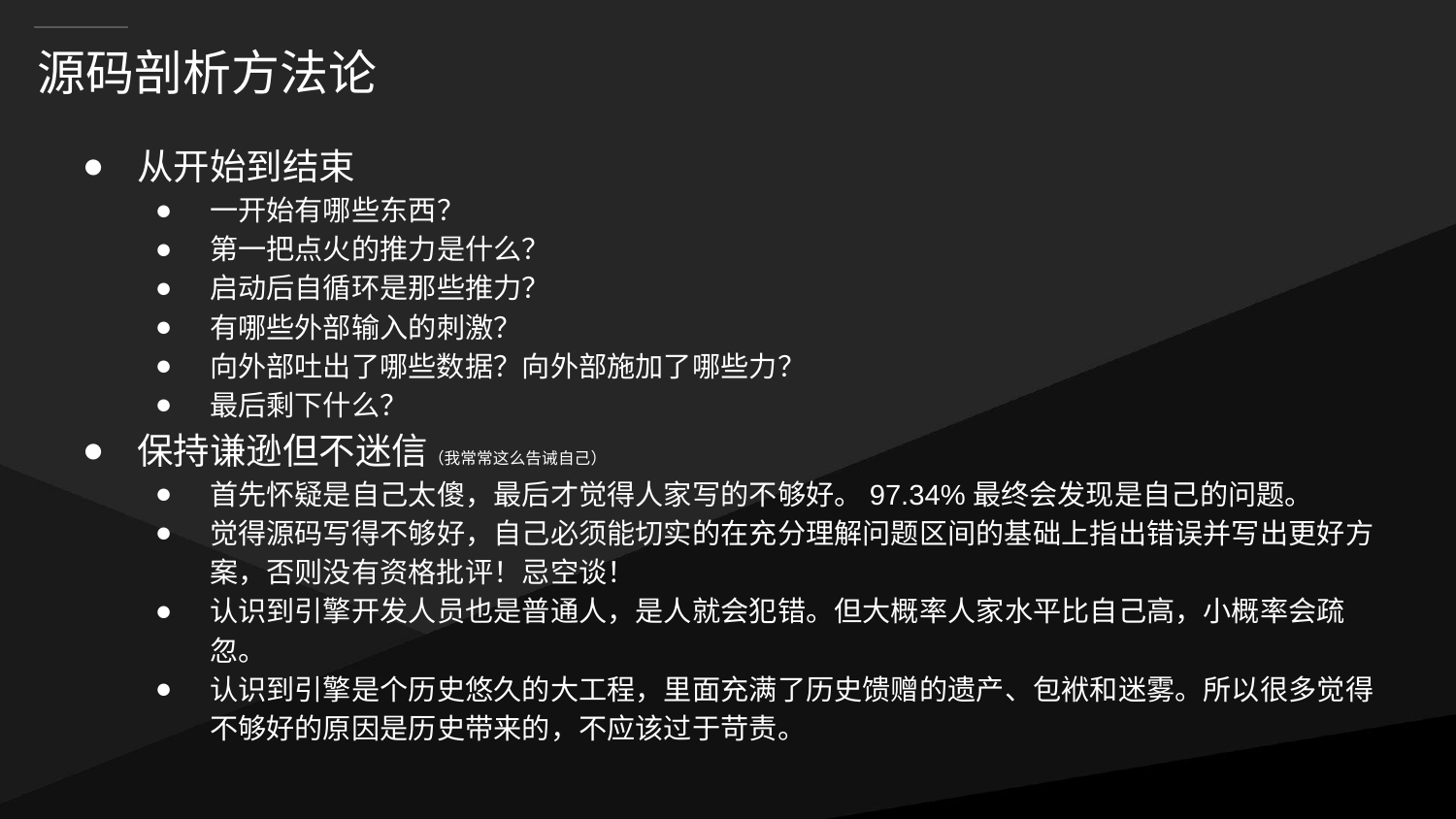

# 源码剖析方法论
从开始到结束
一开始有哪些东西？
第一把点火的推力是什么？
启动后自循环是那些推力？
有哪些外部输入的刺激？
向外部吐出了哪些数据？向外部施加了哪些力？
最后剩下什么？
保持谦逊但不迷信（我常常这么告诫自己）
首先怀疑是自己太傻，最后才觉得人家写的不够好。97.34%最终会发现是自己的问题。
觉得源码写得不够好，自己必须能切实的在充分理解问题区间的基础上指出错误并写出更好方案，否则没有资格批评！忌空谈！
认识到引擎开发人员也是普通人，是人就会犯错。但大概率人家水平比自己高，小概率会疏忽。
认识到引擎是个历史悠久的大工程，里面充满了历史馈赠的遗产、包袱和迷雾。所以很多觉得不够好的原因是历史带来的，不应该过于苛责。